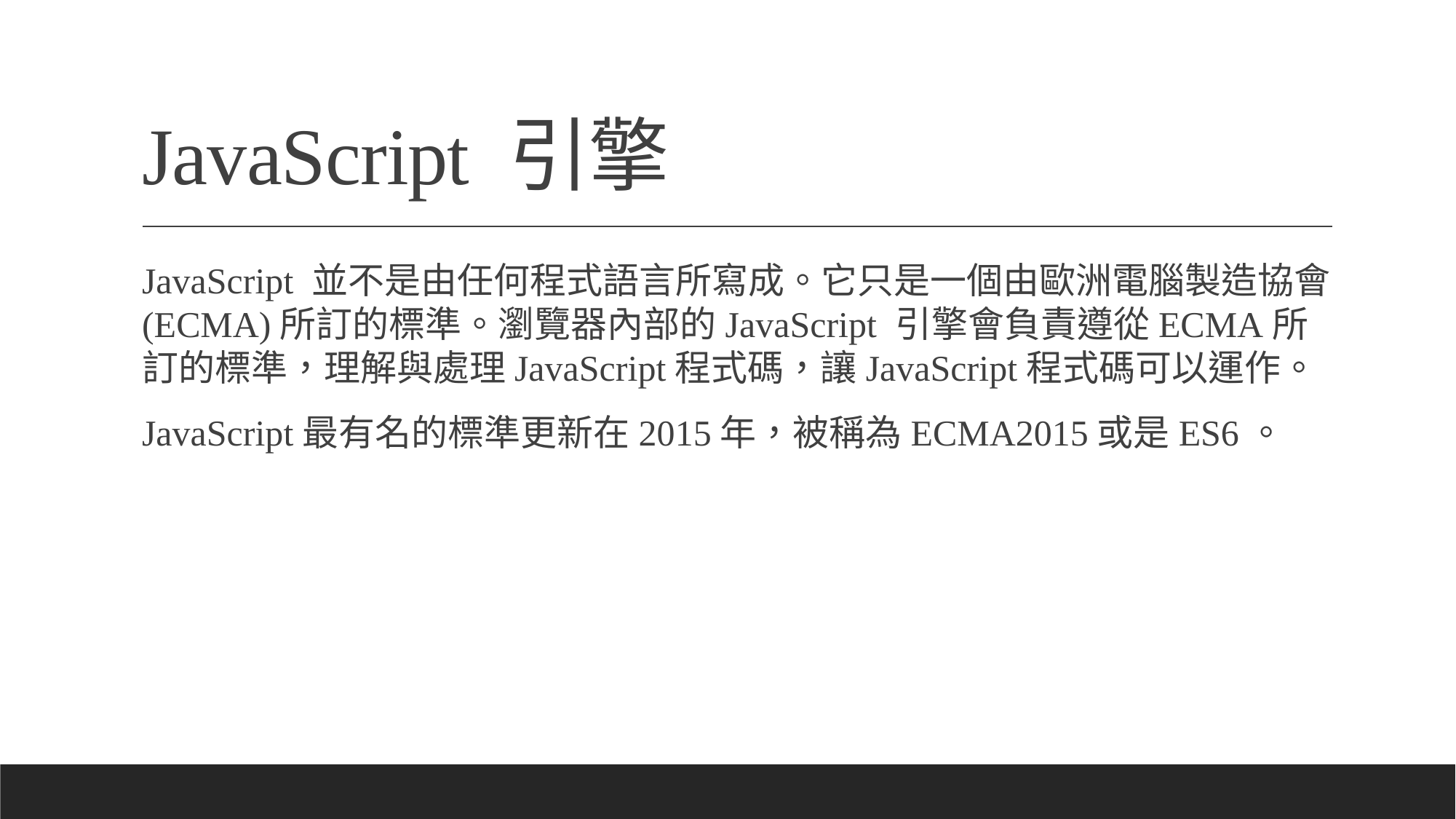

# JavaScript 引擎
JavaScript 並不是由任何程式語言所寫成。它只是一個由歐洲電腦製造協會(ECMA)所訂的標準。瀏覽器內部的JavaScript 引擎會負責遵從ECMA所訂的標準，理解與處理JavaScript程式碼，讓JavaScript程式碼可以運作。
JavaScript最有名的標準更新在2015年，被稱為ECMA2015或是ES6。